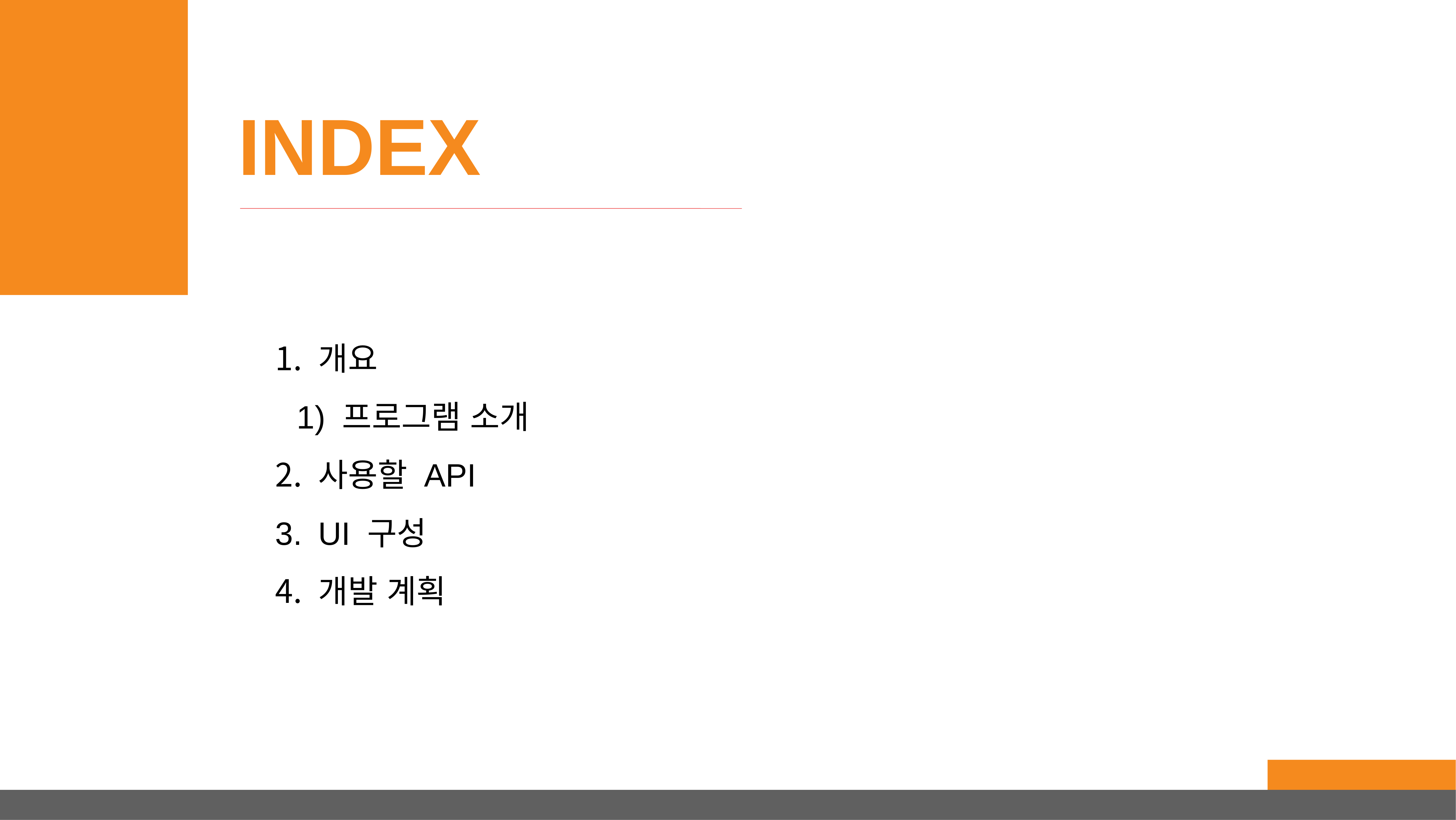

INDEX

개요
1) 프로그램 소개
사용할 API
UI 구성
개발 계획